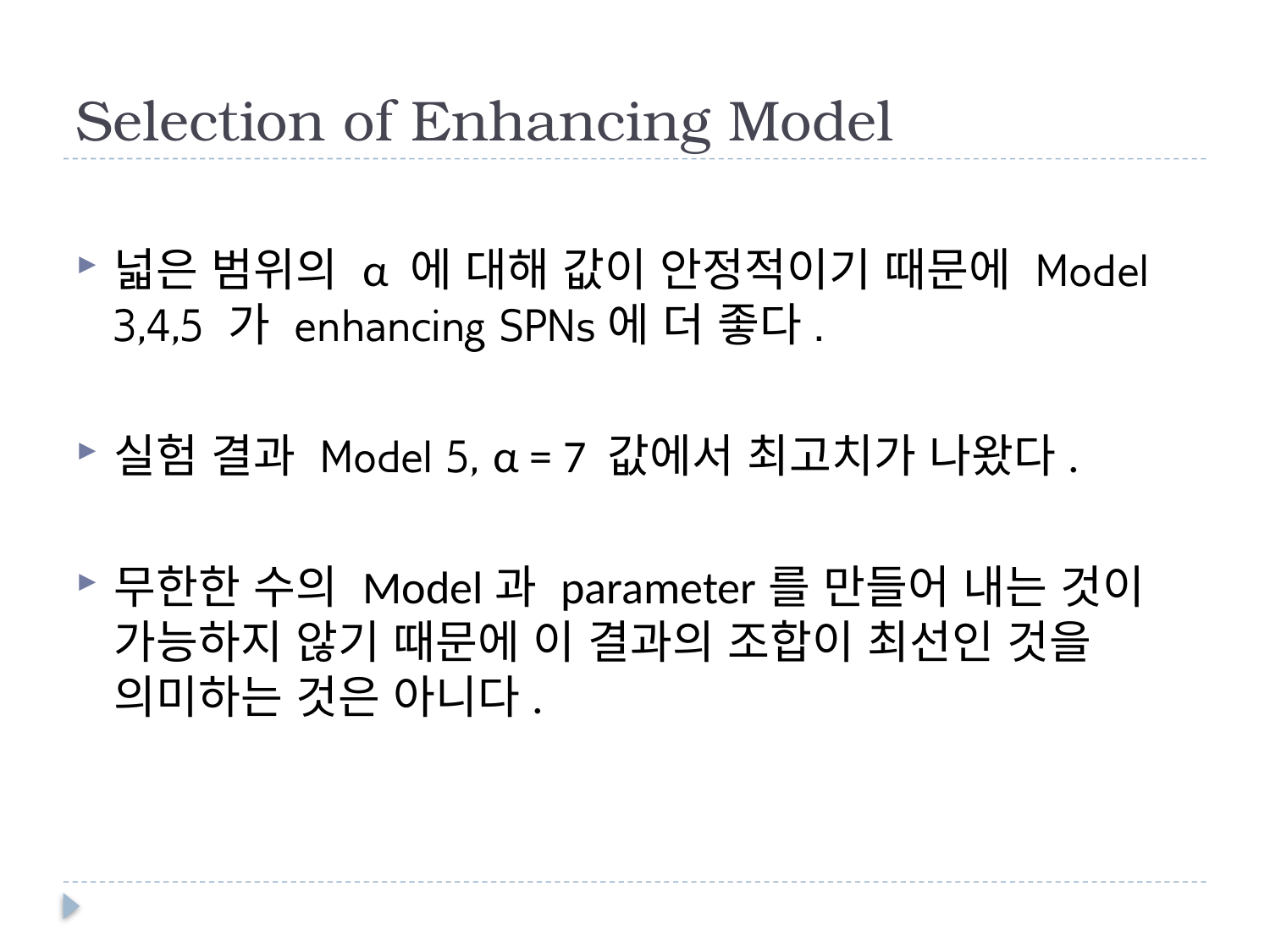

# Selection of Enhancing Model

넓은 범위의 α 에 대해 값이 안정적이기 때문에 Model 3,4,5 가 enhancing SPNs에 더 좋다.

실험 결과 Model 5, α = 7 값에서 최고치가 나왔다.

무한한 수의 Model과 parameter를 만들어 내는 것이 가능하지 않기 때문에 이 결과의 조합이 최선인 것을 의미하는 것은 아니다.